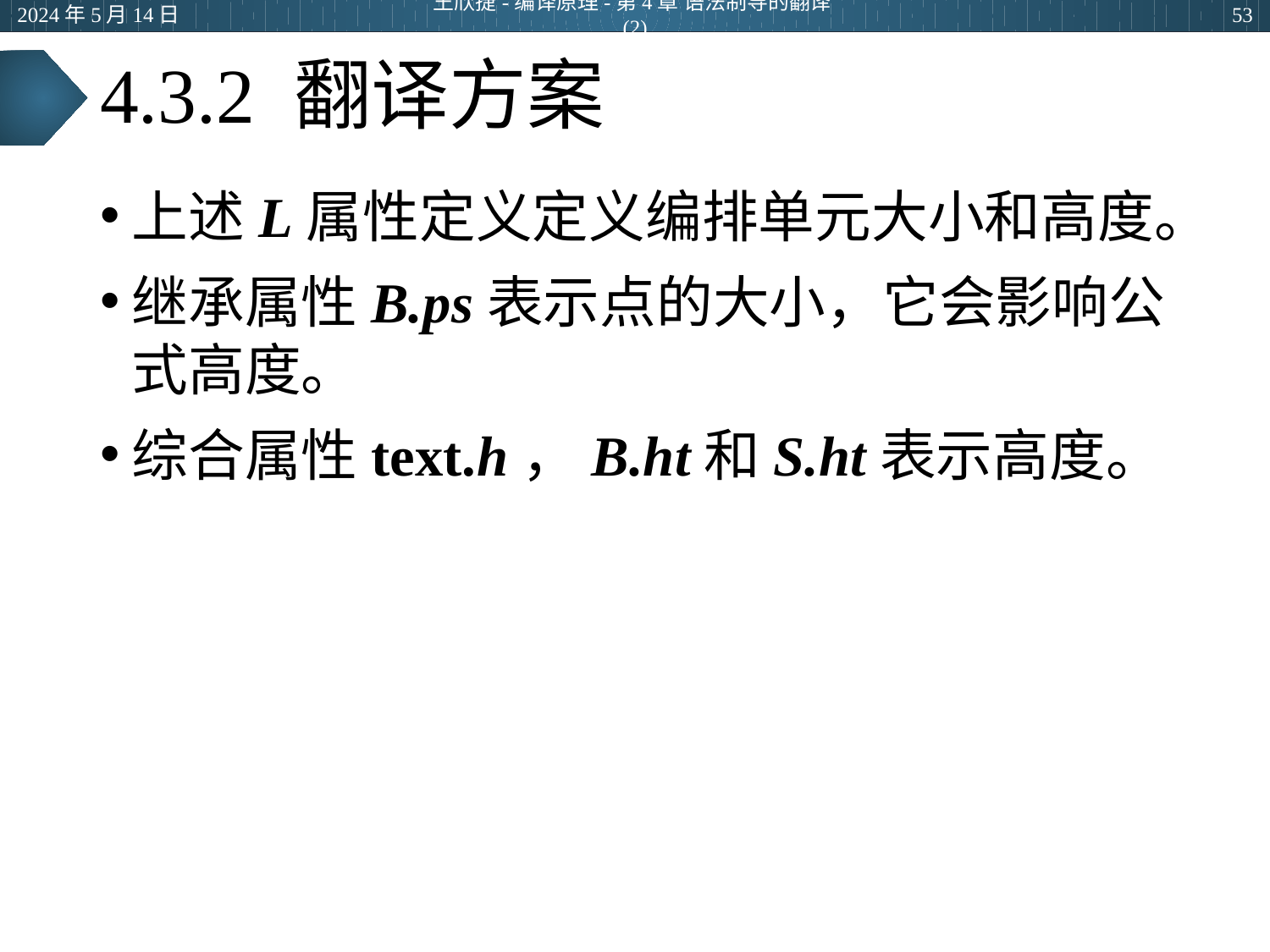

2024年5月14日
王欣捷-编译原理-第4章 语法制导的翻译(2)
53
# 4.3.2 翻译方案
上述L属性定义定义编排单元大小和高度。
继承属性B.ps表示点的大小，它会影响公式高度。
综合属性text.h，B.ht和S.ht表示高度。